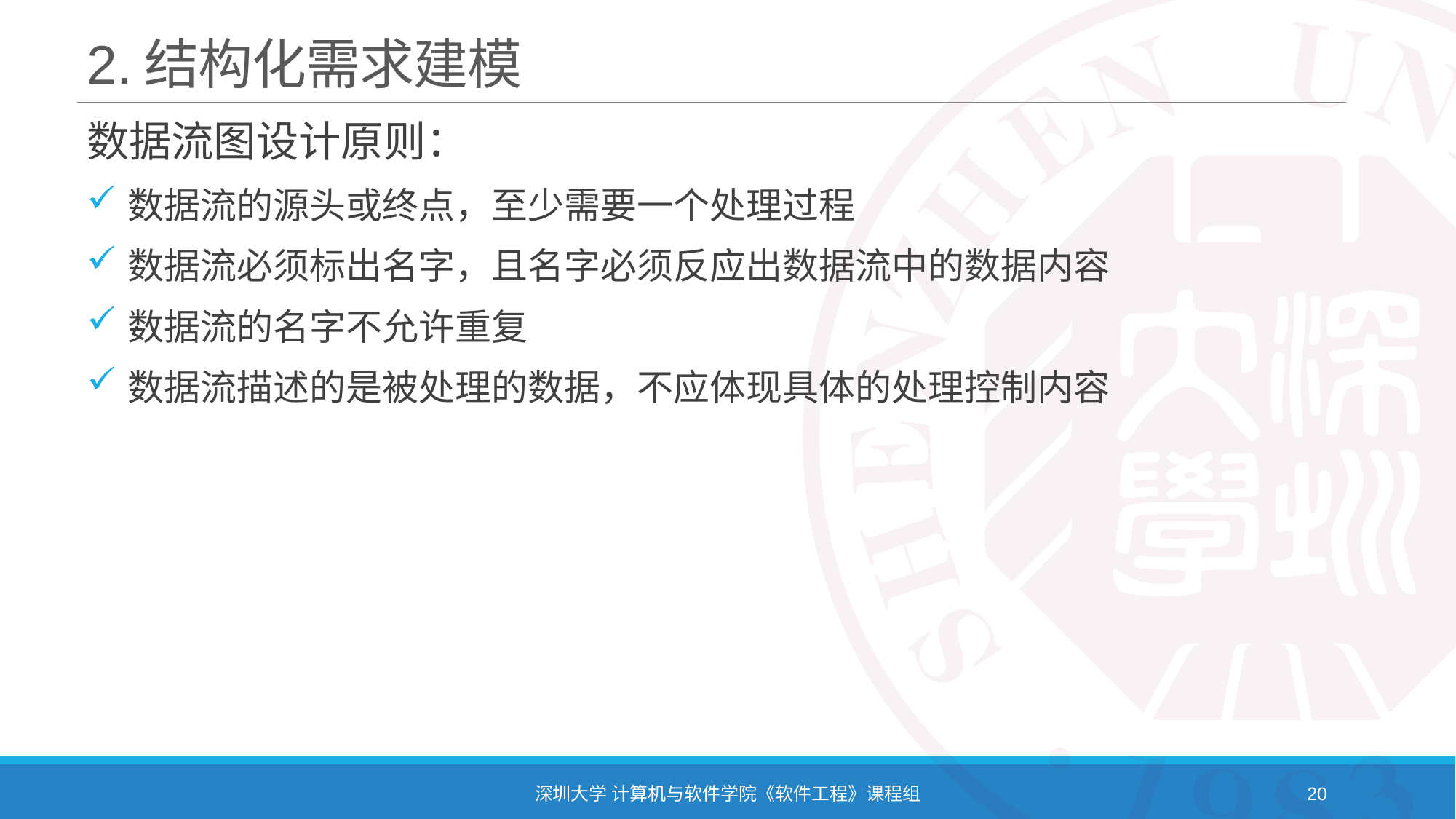

# 2.结构化需求建模
数据流图设计原则：
数据流的源头或终点，至少需要一个处理过程
数据流必须标出名字，且名字必须反应出数据流中的数据内容
数据流的名字不允许重复
数据流描述的是被处理的数据，不应体现具体的处理控制内容
深圳大学 计算机与软件学院《软件工程》课程组
20